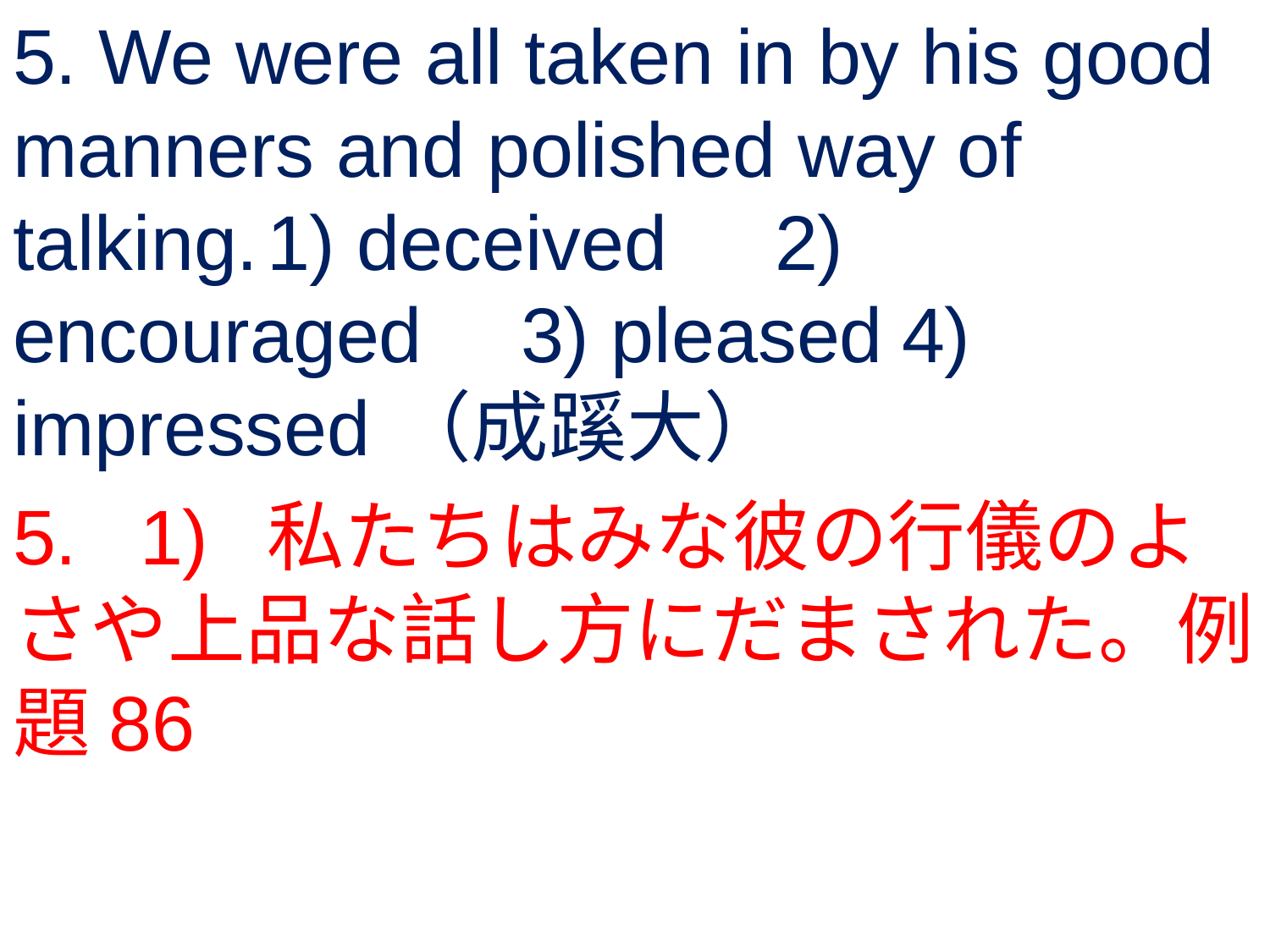

# 5. We were all taken in by his good manners and polished way of talking.	1) deceived	2) encouraged	3) pleased	4) impressed	（成蹊大）
5.	1) 	私たちはみな彼の行儀のよさや上品な話し方にだまされた。例題86